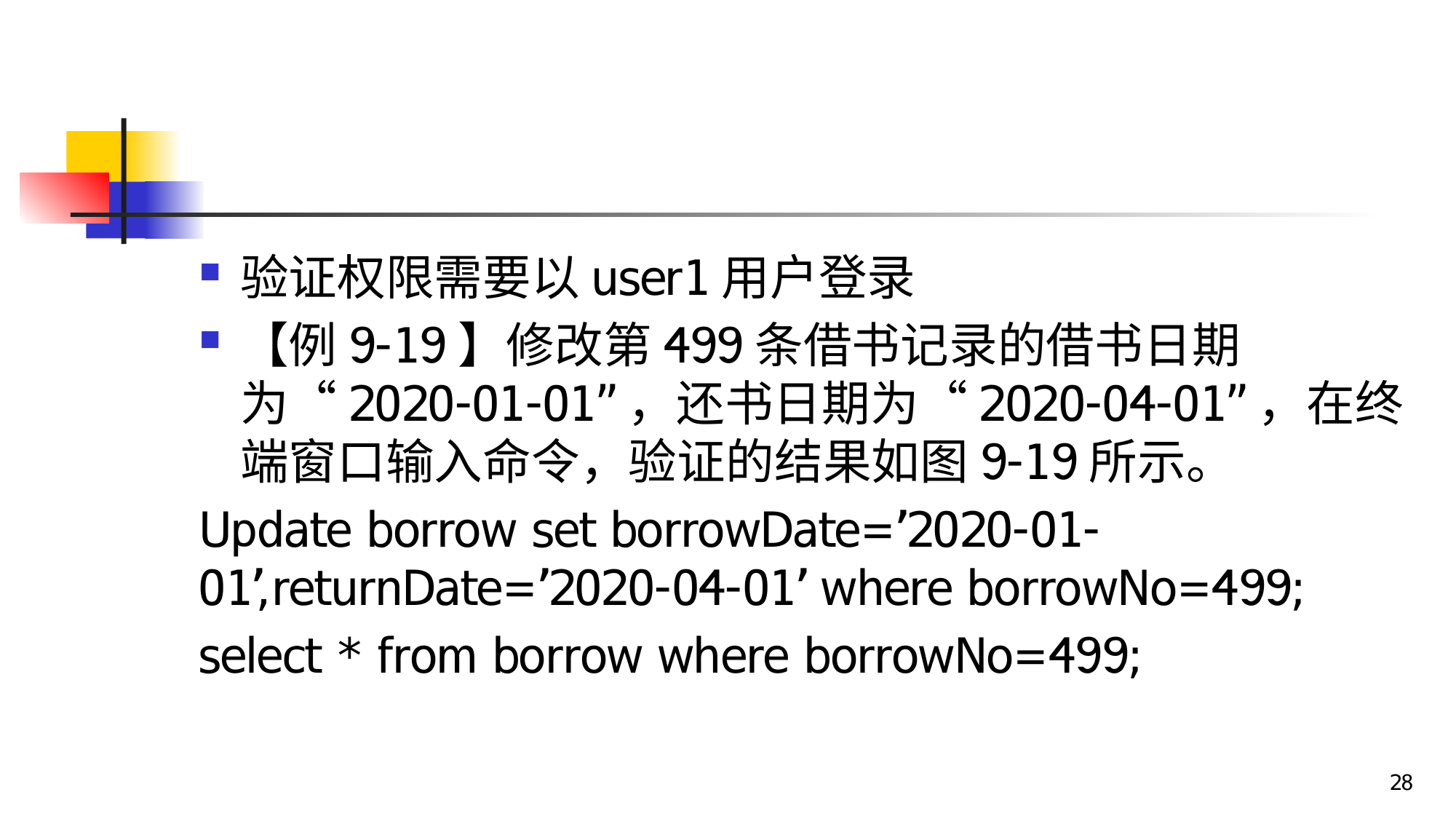

#
验证权限需要以user1用户登录
【例9-19】修改第499条借书记录的借书日期为“2020-01-01”，还书日期为“2020-04-01”，在终端窗口输入命令，验证的结果如图9-19所示。
Update borrow set borrowDate=’2020-01-01’,returnDate=’2020-04-01’ where borrowNo=499;
select * from borrow where borrowNo=499;

28